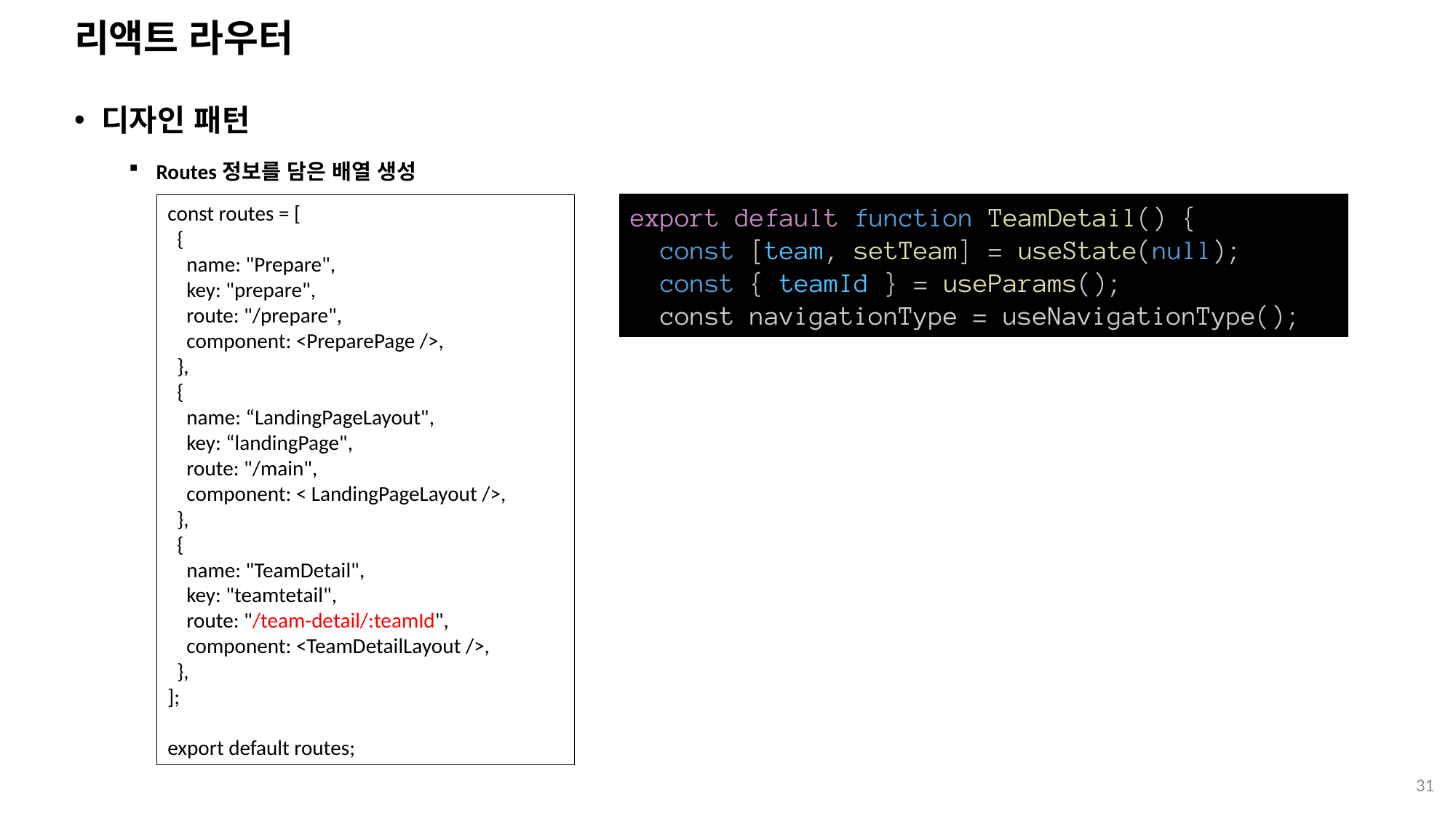

# 리액트 라우터
디자인 패턴
Routes정보를 담은 배열 생성

const routes = [
  {
    name: "Prepare",
    key: "prepare",
    route: "/prepare",
    component: <PreparePage />,
  },
  {
    name: “LandingPageLayout",
    key: “landingPage",
    route: "/main",
    component: < LandingPageLayout />,
  },
  {
    name: "TeamDetail",
    key: "teamtetail",
    route: "/team-detail/:teamId",
    component: <TeamDetailLayout />,
  },
];

export default routes;
export default function TeamDetail() {
  const [team, setTeam] = useState(null);
  const { teamId } = useParams();
  const navigationType = useNavigationType();
31